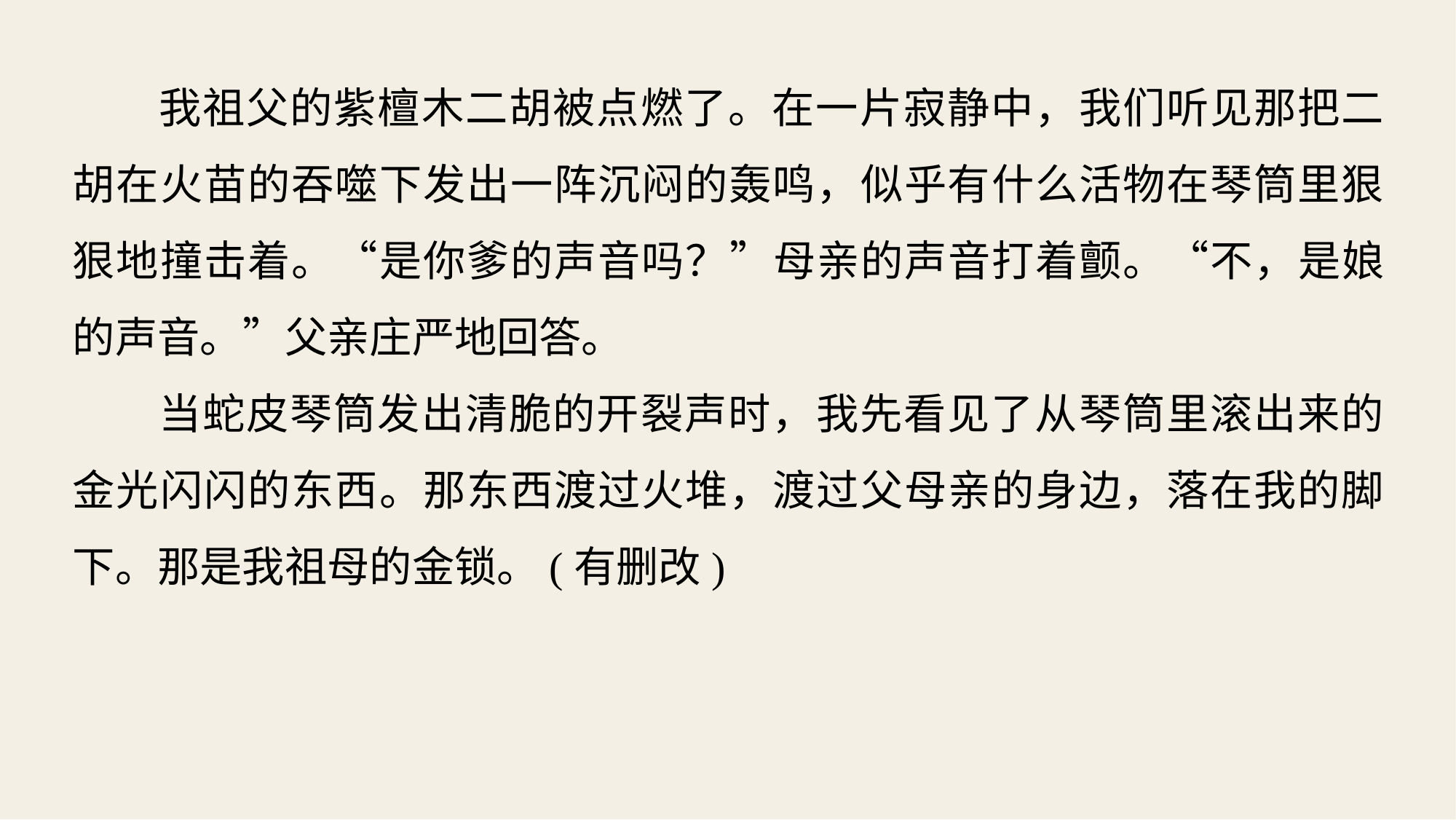

我祖父的紫檀木二胡被点燃了。在一片寂静中，我们听见那把二胡在火苗的吞噬下发出一阵沉闷的轰鸣，似乎有什么活物在琴筒里狠狠地撞击着。“是你爹的声音吗？”母亲的声音打着颤。“不，是娘的声音。”父亲庄严地回答。
当蛇皮琴筒发出清脆的开裂声时，我先看见了从琴筒里滚出来的金光闪闪的东西。那东西渡过火堆，渡过父母亲的身边，落在我的脚下。那是我祖母的金锁。(有删改)